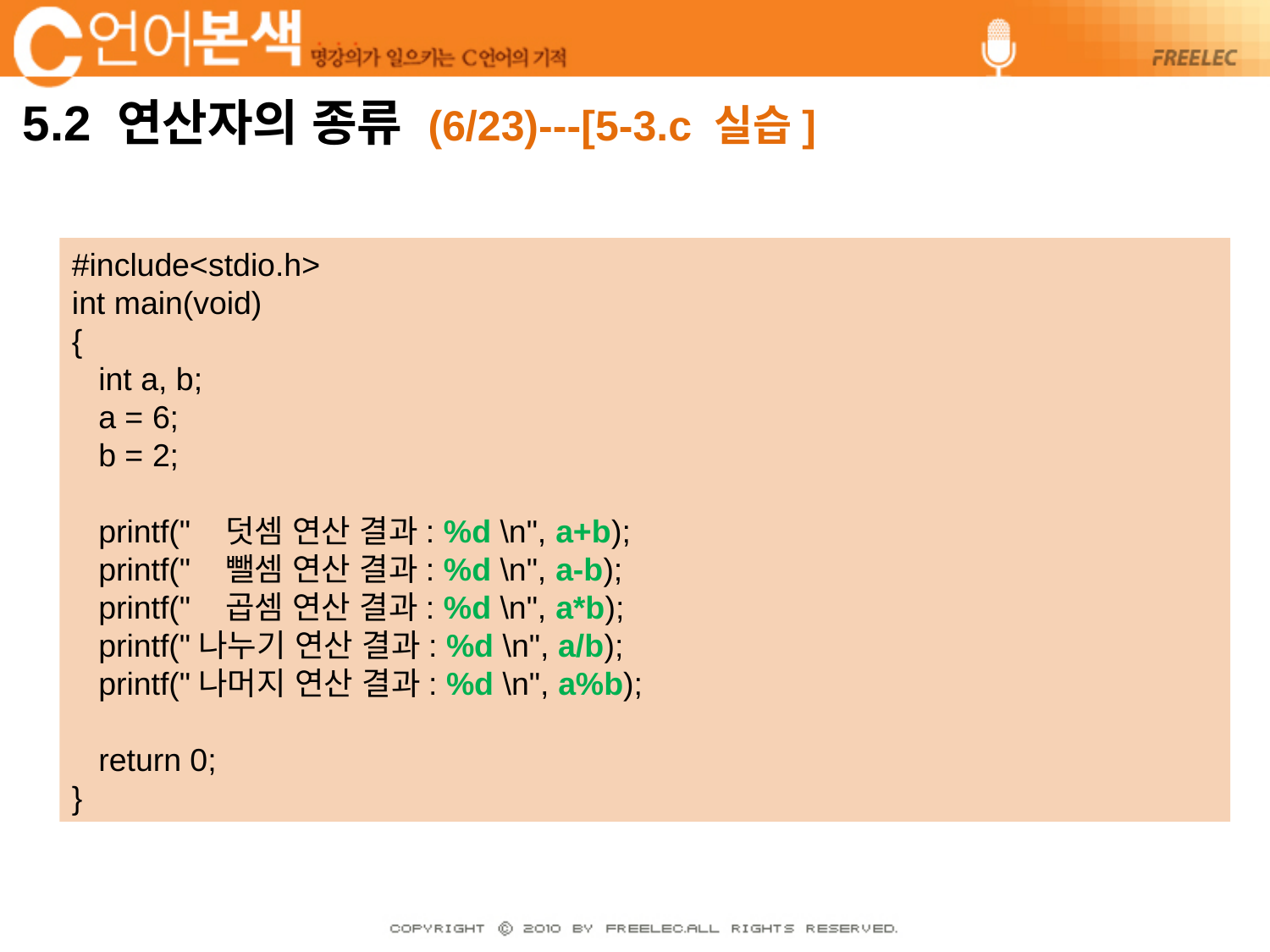

# 5.2 연산자의 종류 (6/23)---[5-3.c 실습]
#include<stdio.h>
int main(void)
{
   int a, b;
   a = 6;
   b = 2;

   printf("   덧셈 연산 결과: %d \n", a+b);
   printf("   뺄셈 연산 결과: %d \n", a-b);
   printf("   곱셈 연산 결과: %d \n", a*b);
   printf("나누기 연산 결과: %d \n", a/b);
   printf("나머지 연산 결과: %d \n", a%b);

   return 0;
}